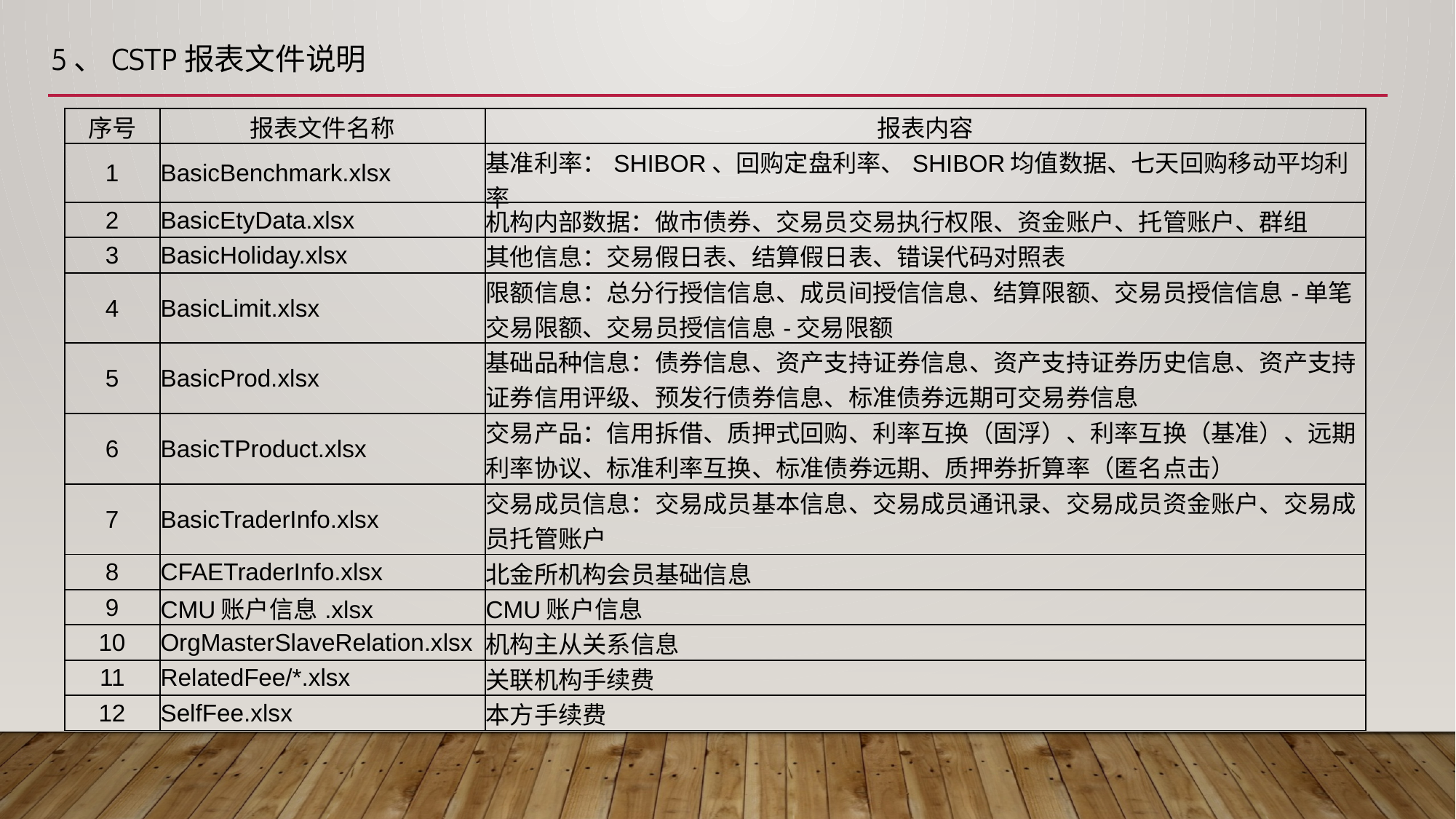

5、CSTP报表文件说明
| 序号 | 报表文件名称 | 报表内容 |
| --- | --- | --- |
| 1 | BasicBenchmark.xlsx | 基准利率：SHIBOR、回购定盘利率、SHIBOR均值数据、七天回购移动平均利率 |
| 2 | BasicEtyData.xlsx | 机构内部数据：做市债券、交易员交易执行权限、资金账户、托管账户、群组 |
| 3 | BasicHoliday.xlsx | 其他信息：交易假日表、结算假日表、错误代码对照表 |
| 4 | BasicLimit.xlsx | 限额信息：总分行授信信息、成员间授信信息、结算限额、交易员授信信息-单笔交易限额、交易员授信信息-交易限额 |
| 5 | BasicProd.xlsx | 基础品种信息：债券信息、资产支持证券信息、资产支持证券历史信息、资产支持证券信用评级、预发行债券信息、标准债券远期可交易券信息 |
| 6 | BasicTProduct.xlsx | 交易产品：信用拆借、质押式回购、利率互换（固浮）、利率互换（基准）、远期利率协议、标准利率互换、标准债券远期、质押券折算率（匿名点击） |
| 7 | BasicTraderInfo.xlsx | 交易成员信息：交易成员基本信息、交易成员通讯录、交易成员资金账户、交易成员托管账户 |
| 8 | CFAETraderInfo.xlsx | 北金所机构会员基础信息 |
| 9 | CMU账户信息.xlsx | CMU账户信息 |
| 10 | OrgMasterSlaveRelation.xlsx | 机构主从关系信息 |
| 11 | RelatedFee/\*.xlsx | 关联机构手续费 |
| 12 | SelfFee.xlsx | 本方手续费 |